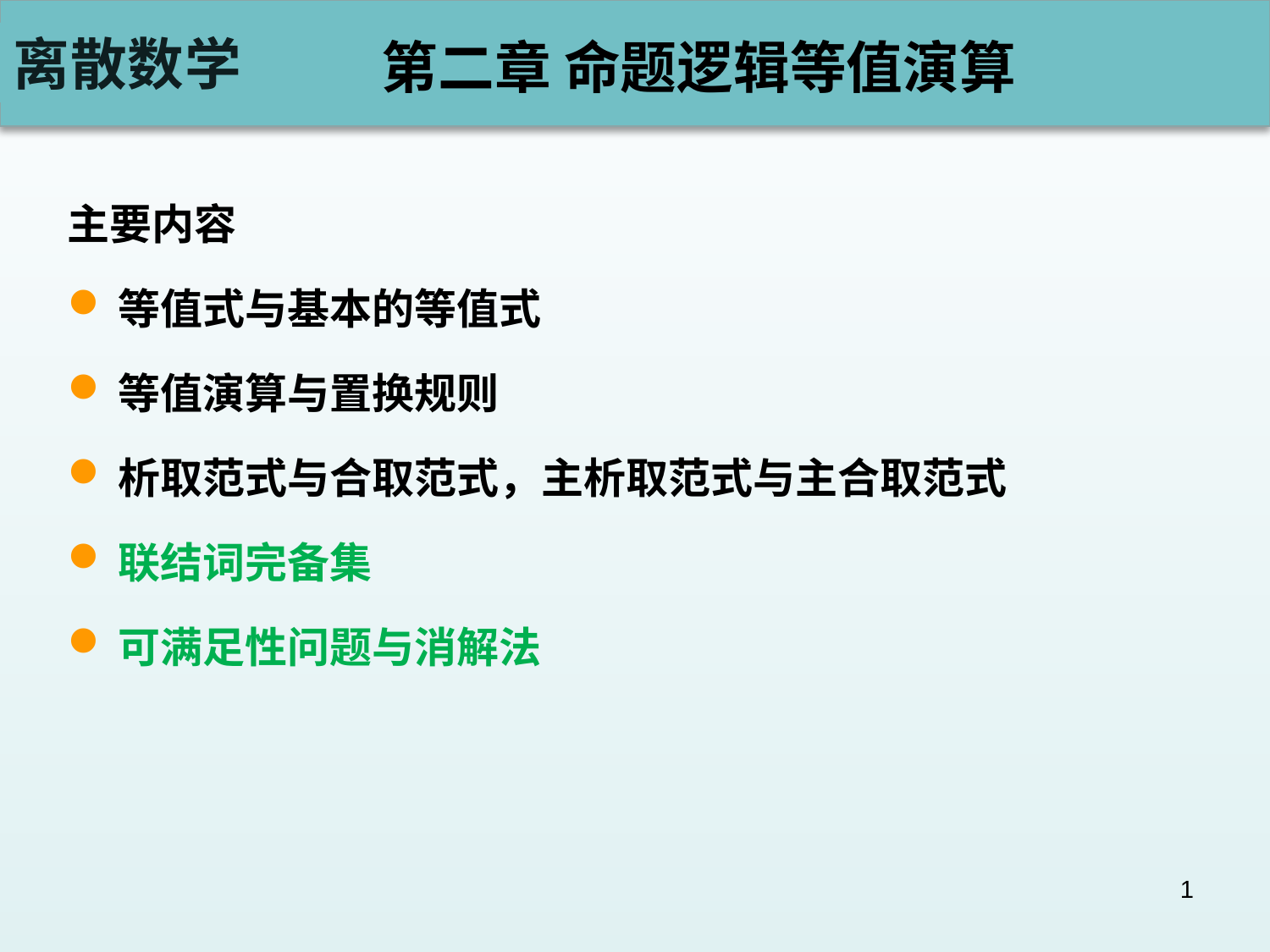

# 第二章 命题逻辑等值演算
主要内容
等值式与基本的等值式
等值演算与置换规则
析取范式与合取范式，主析取范式与主合取范式
联结词完备集
可满足性问题与消解法
1